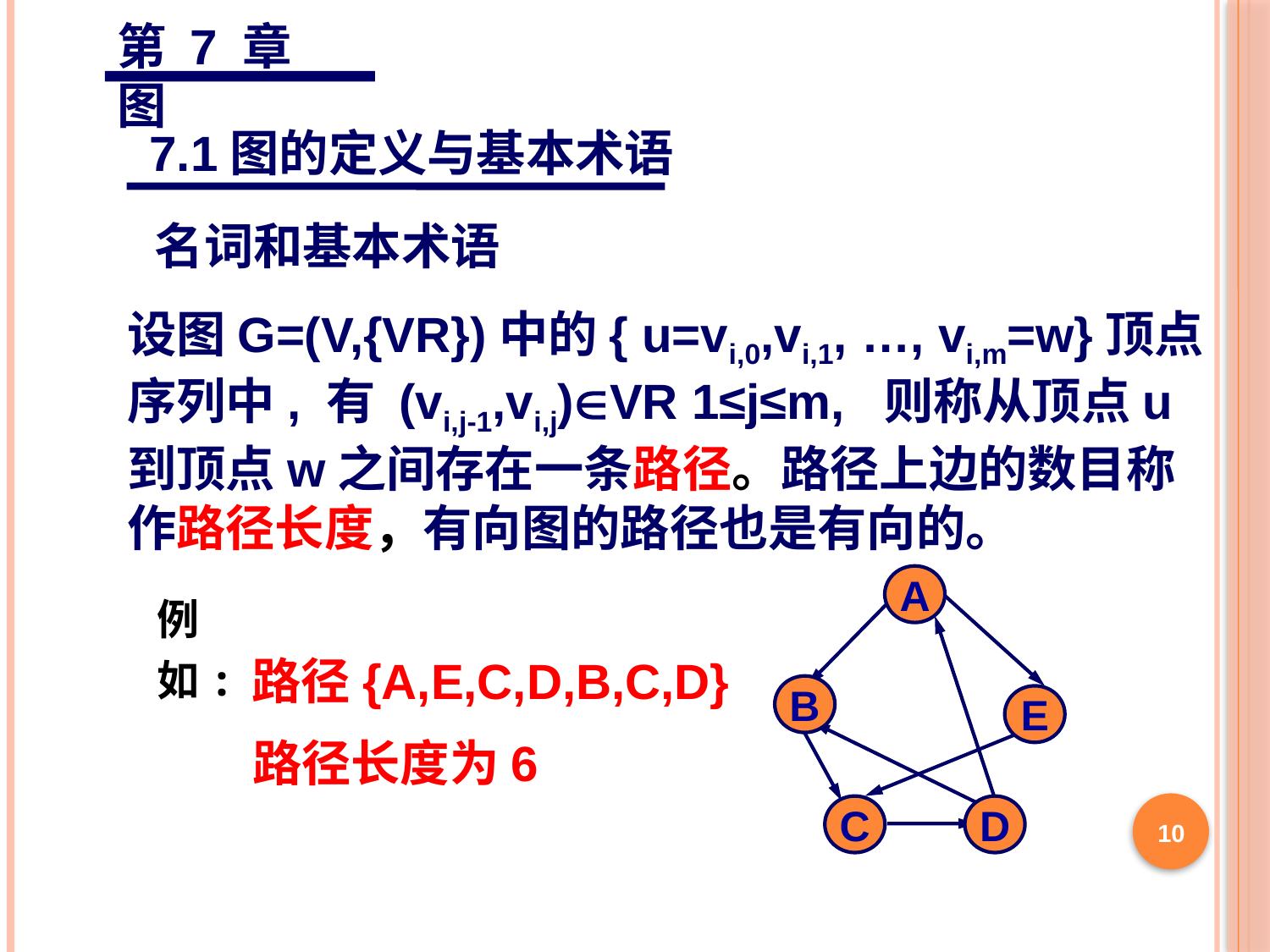

第 7 章  图

7.1图的定义与基本术语

名词和基本术语
设图G=(V,{VR})中的{ u=vi,0,vi,1, …, vi,m=w}顶点序列中, 有 (vi,j-1,vi,j)∈VR 1≤j≤m,  则称从顶点u到顶点w之间存在一条路径。路径上边的数目称作路径长度，有向图的路径也是有向的。
A

B
E

C
D

例如:
路径{A,E,C,D,B,C,D}
路径长度为6
10